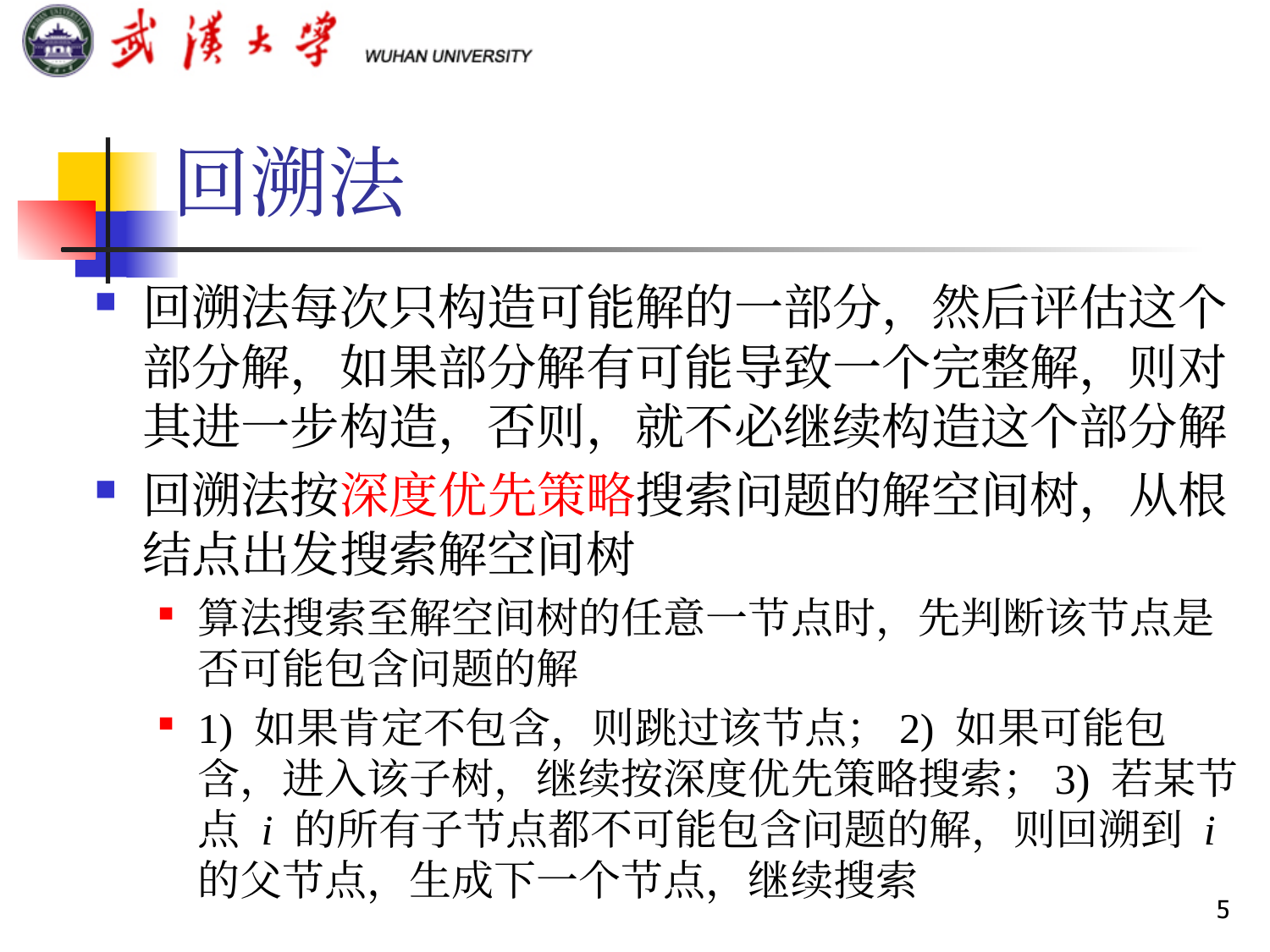

# 回溯法
回溯法每次只构造可能解的一部分，然后评估这个部分解，如果部分解有可能导致一个完整解，则对其进一步构造，否则，就不必继续构造这个部分解
回溯法按深度优先策略搜索问题的解空间树，从根结点出发搜索解空间树
算法搜索至解空间树的任意一节点时，先判断该节点是否可能包含问题的解
1) 如果肯定不包含，则跳过该节点；2) 如果可能包含，进入该子树，继续按深度优先策略搜索；3) 若某节点 i 的所有子节点都不可能包含问题的解，则回溯到 i 的父节点，生成下一个节点，继续搜索
5